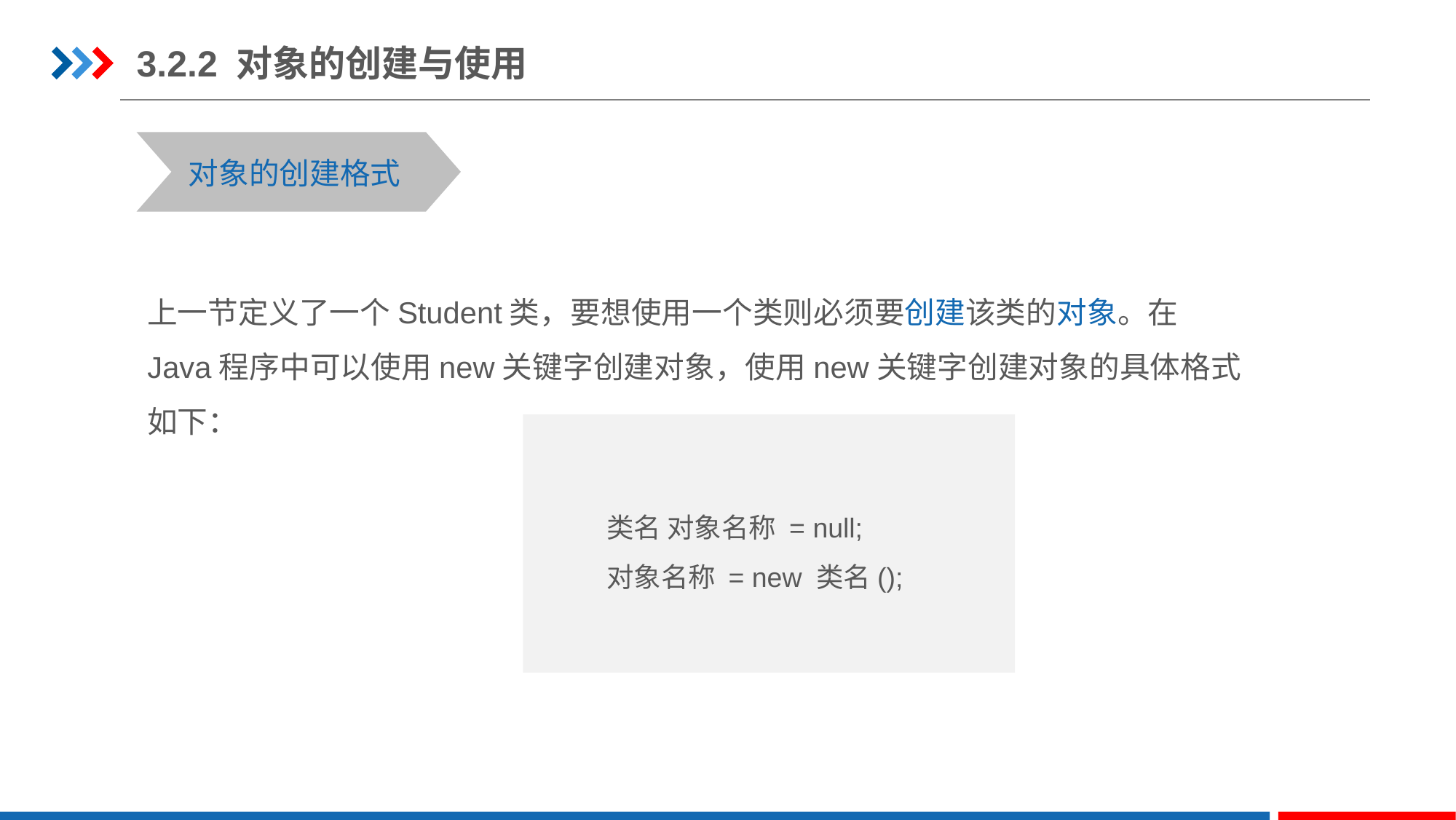

3.2.2 对象的创建与使用

对象的创建格式
上一节定义了一个Student类，要想使用一个类则必须要创建该类的对象。在Java程序中可以使用new关键字创建对象，使用new关键字创建对象的具体格式如下：
类名 对象名称 = null;
对象名称 = new 类名();